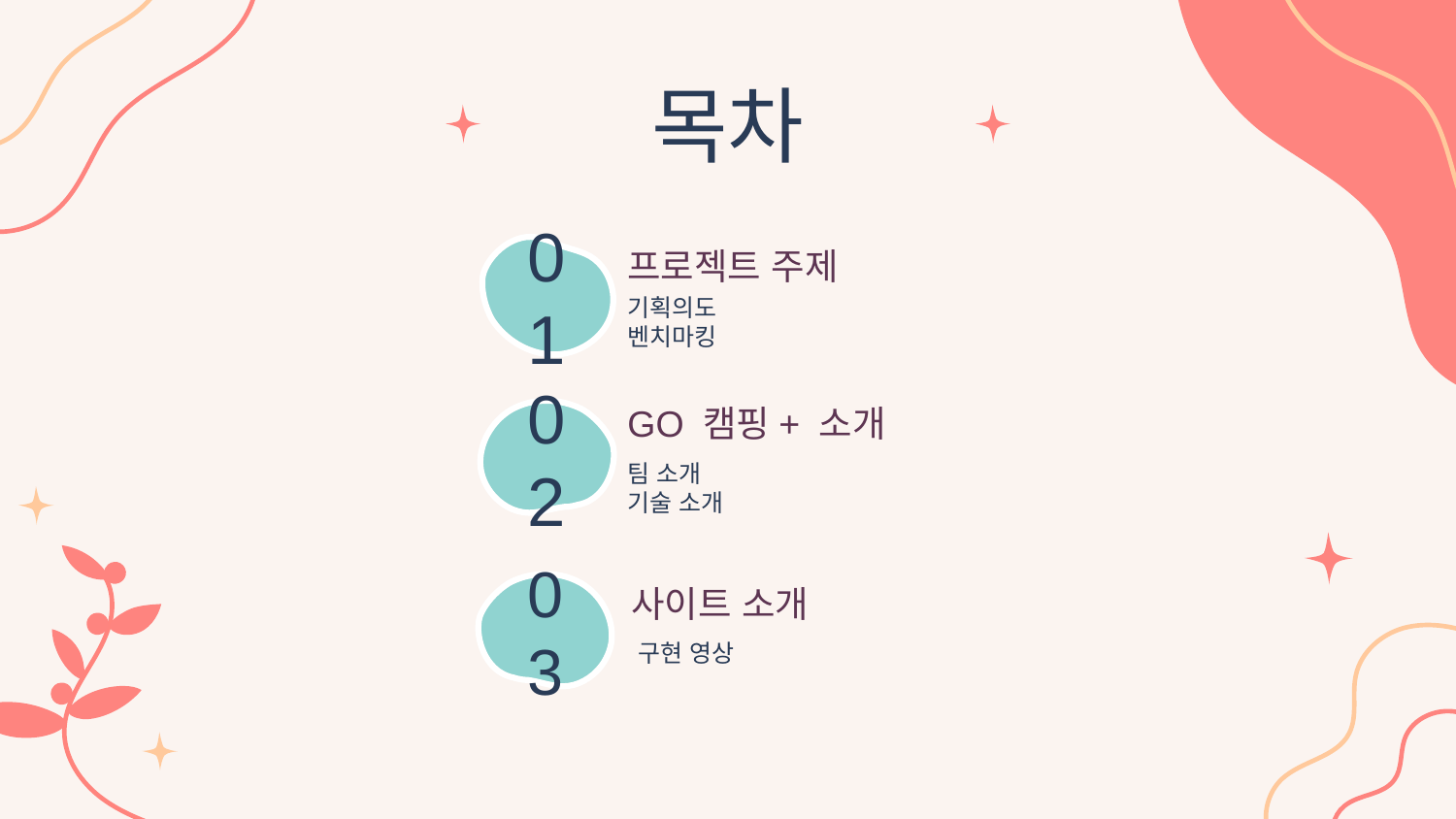

# 목차

프로젝트 주제
01
기획의도
벤치마킹
GO 캠핑+ 소개

02
팀 소개
기술 소개
사이트 소개

03
구현 영상